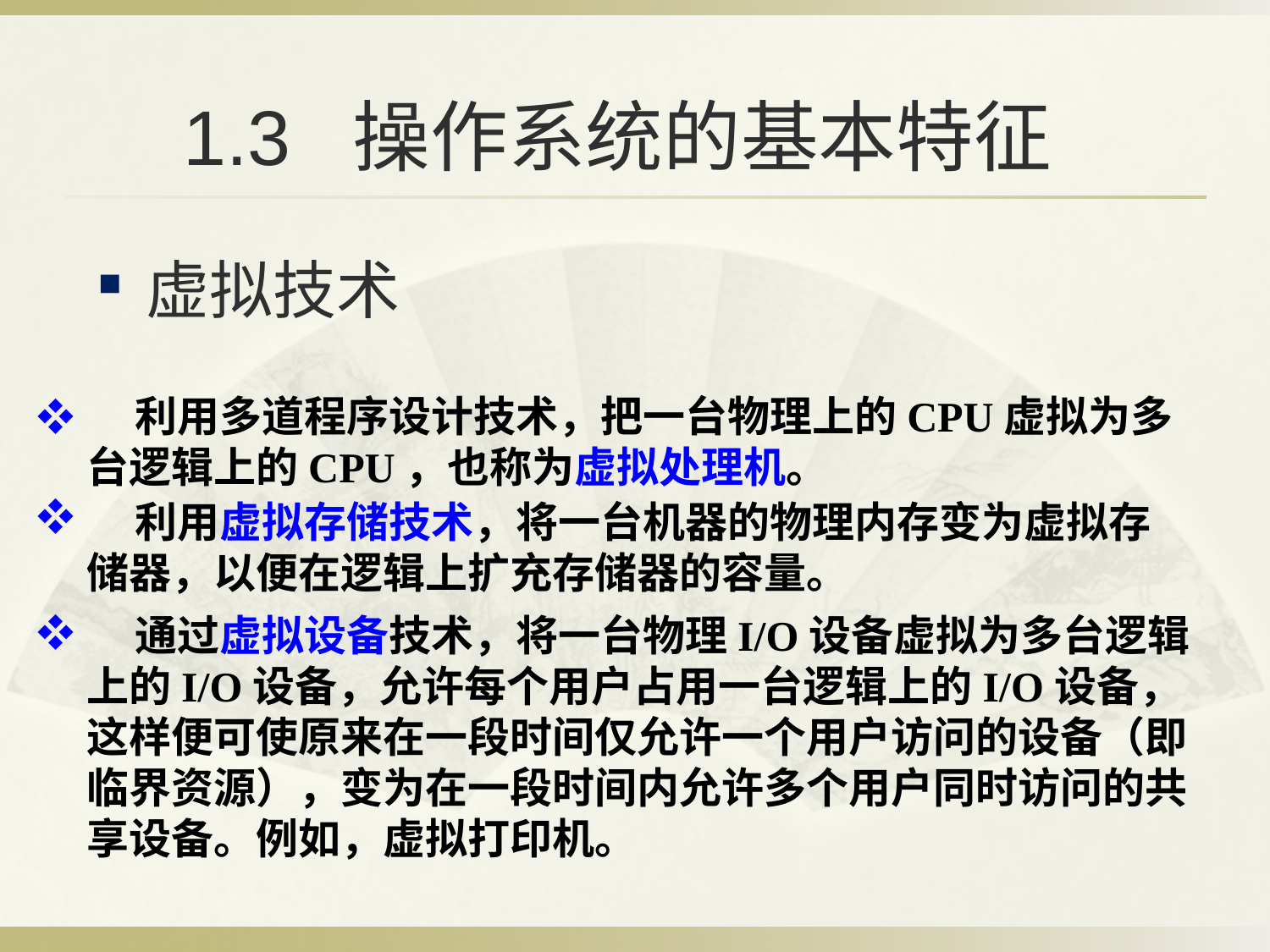

# 1.3  操作系统的基本特征
虚拟技术
    利用多道程序设计技术，把一台物理上的CPU虚拟为多台逻辑上的CPU，也称为虚拟处理机。

    利用虚拟存储技术，将一台机器的物理内存变为虚拟存储器，以便在逻辑上扩充存储器的容量。

    通过虚拟设备技术，将一台物理I/O设备虚拟为多台逻辑上的I/O设备，允许每个用户占用一台逻辑上的I/O设备，这样便可使原来在一段时间仅允许一个用户访问的设备（即临界资源），变为在一段时间内允许多个用户同时访问的共享设备。例如，虚拟打印机。
42